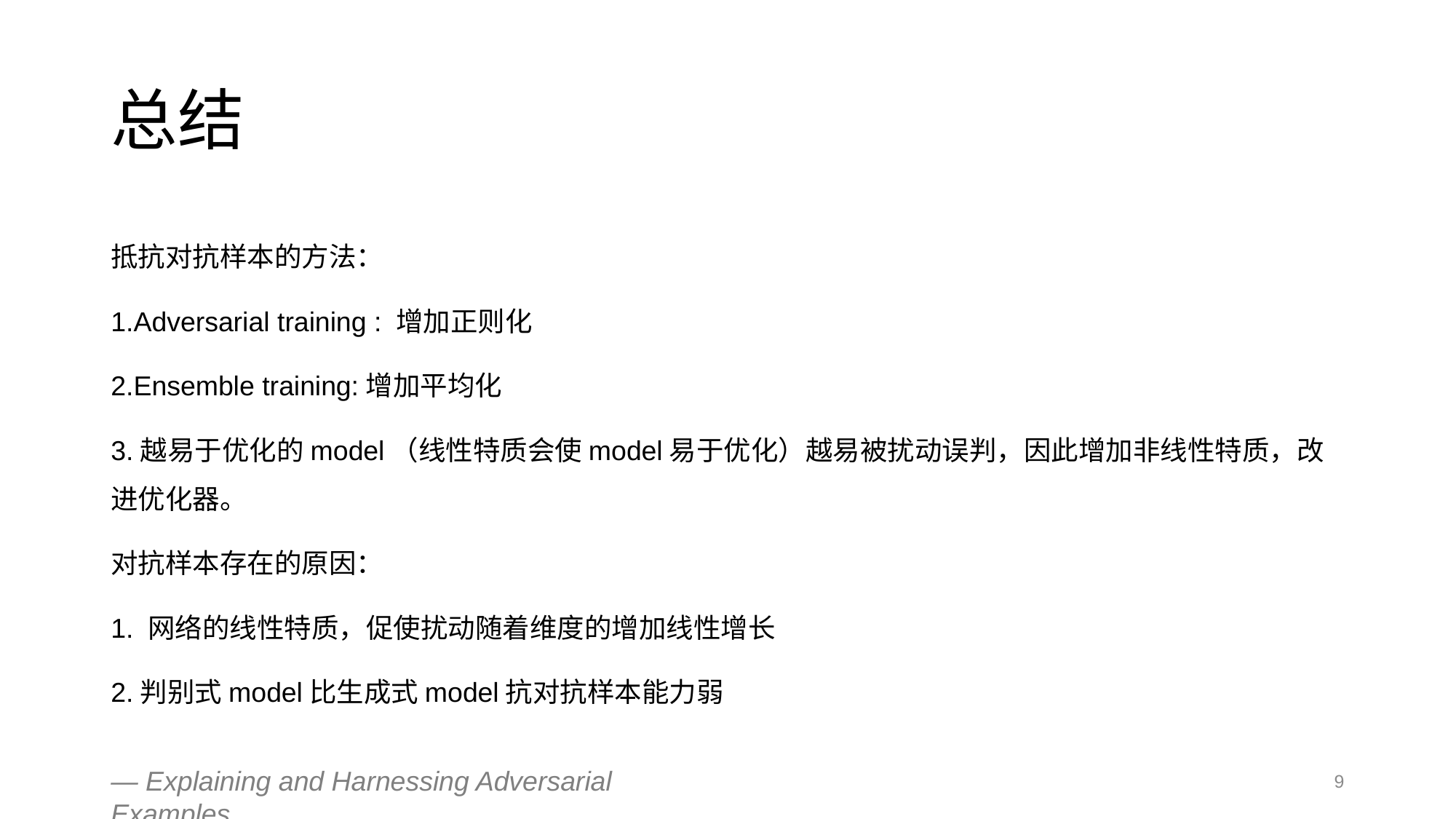

# 总结
抵抗对抗样本的方法：
1.Adversarial training : 增加正则化
2.Ensemble training:增加平均化
3.越易于优化的model（线性特质会使model易于优化）越易被扰动误判，因此增加非线性特质，改进优化器。
对抗样本存在的原因：
1. 网络的线性特质，促使扰动随着维度的增加线性增长
2.判别式model比生成式model抗对抗样本能力弱
— Explaining and Harnessing Adversarial Examples
9